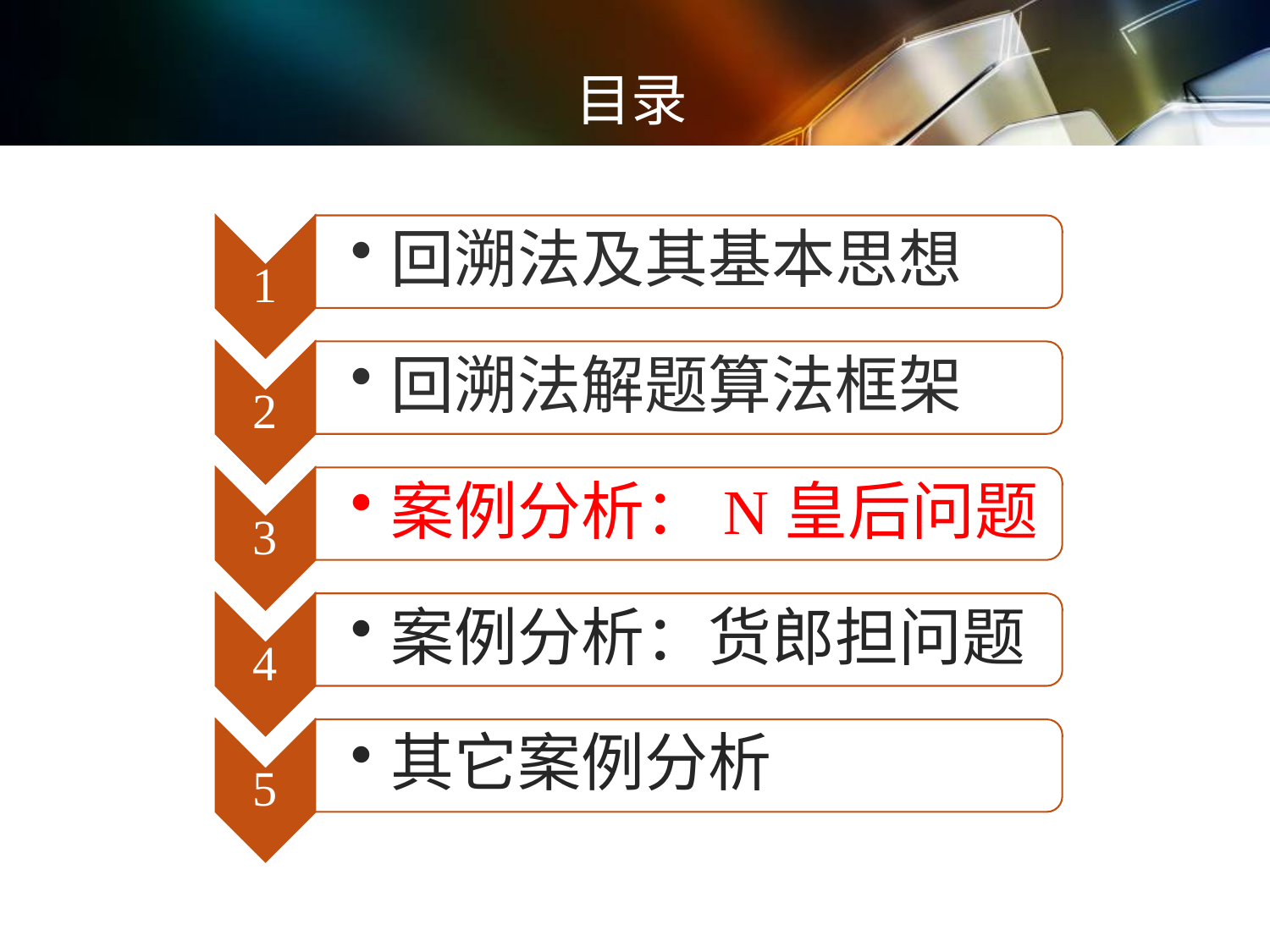

目录
1
回溯法及其基本思想
2
回溯法解题算法框架
3
案例分析：N皇后问题
4
案例分析：货郎担问题
5
其它案例分析